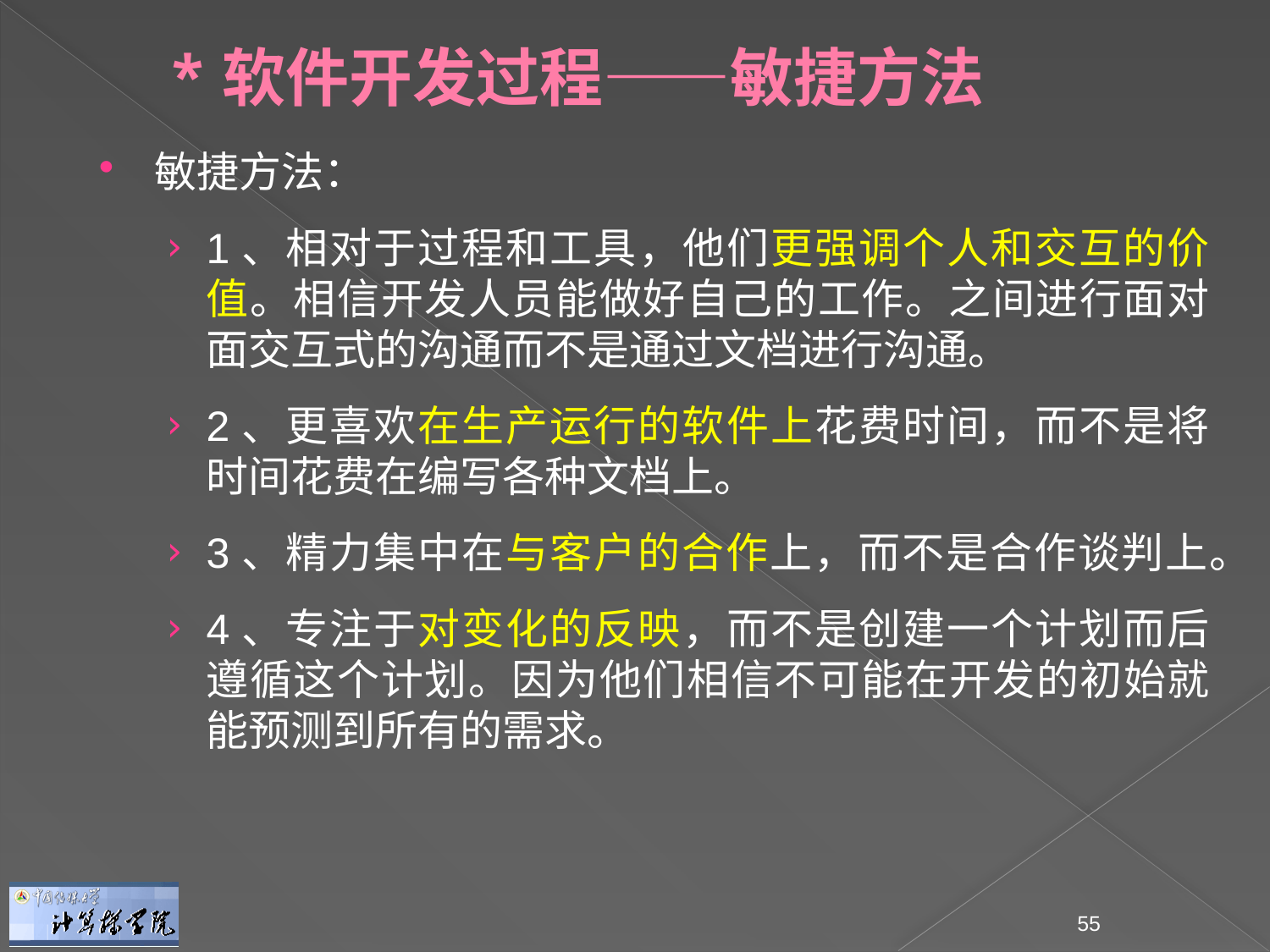

*软件开发过程——敏捷方法
敏捷方法：
1、相对于过程和工具，他们更强调个人和交互的价值。相信开发人员能做好自己的工作。之间进行面对面交互式的沟通而不是通过文档进行沟通。
2、更喜欢在生产运行的软件上花费时间，而不是将时间花费在编写各种文档上。
3、精力集中在与客户的合作上，而不是合作谈判上。
4、专注于对变化的反映，而不是创建一个计划而后遵循这个计划。因为他们相信不可能在开发的初始就能预测到所有的需求。
55